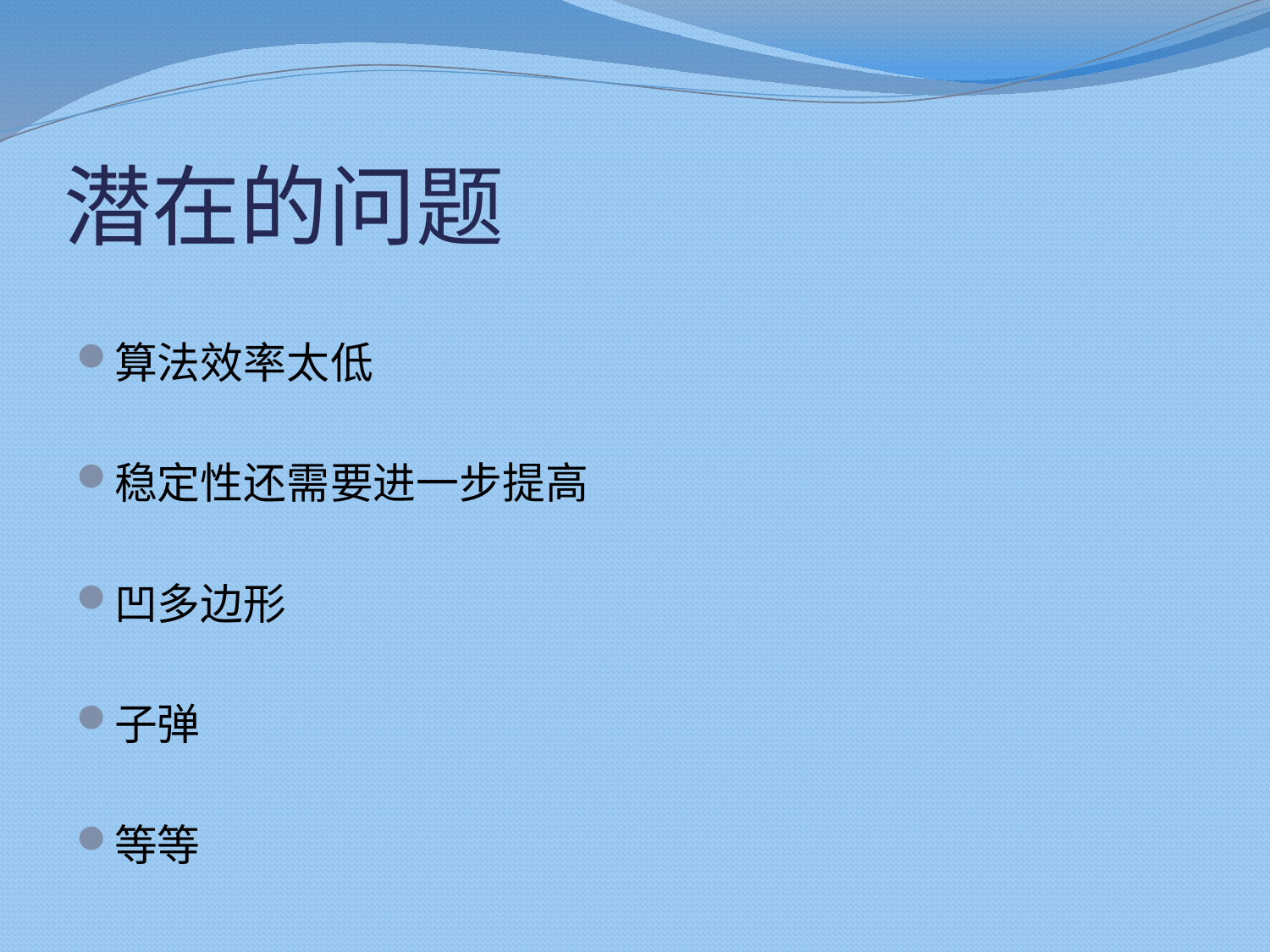

# 潜在的问题

算法效率太低

稳定性还需要进一步提高

凹多边形

子弹

等等